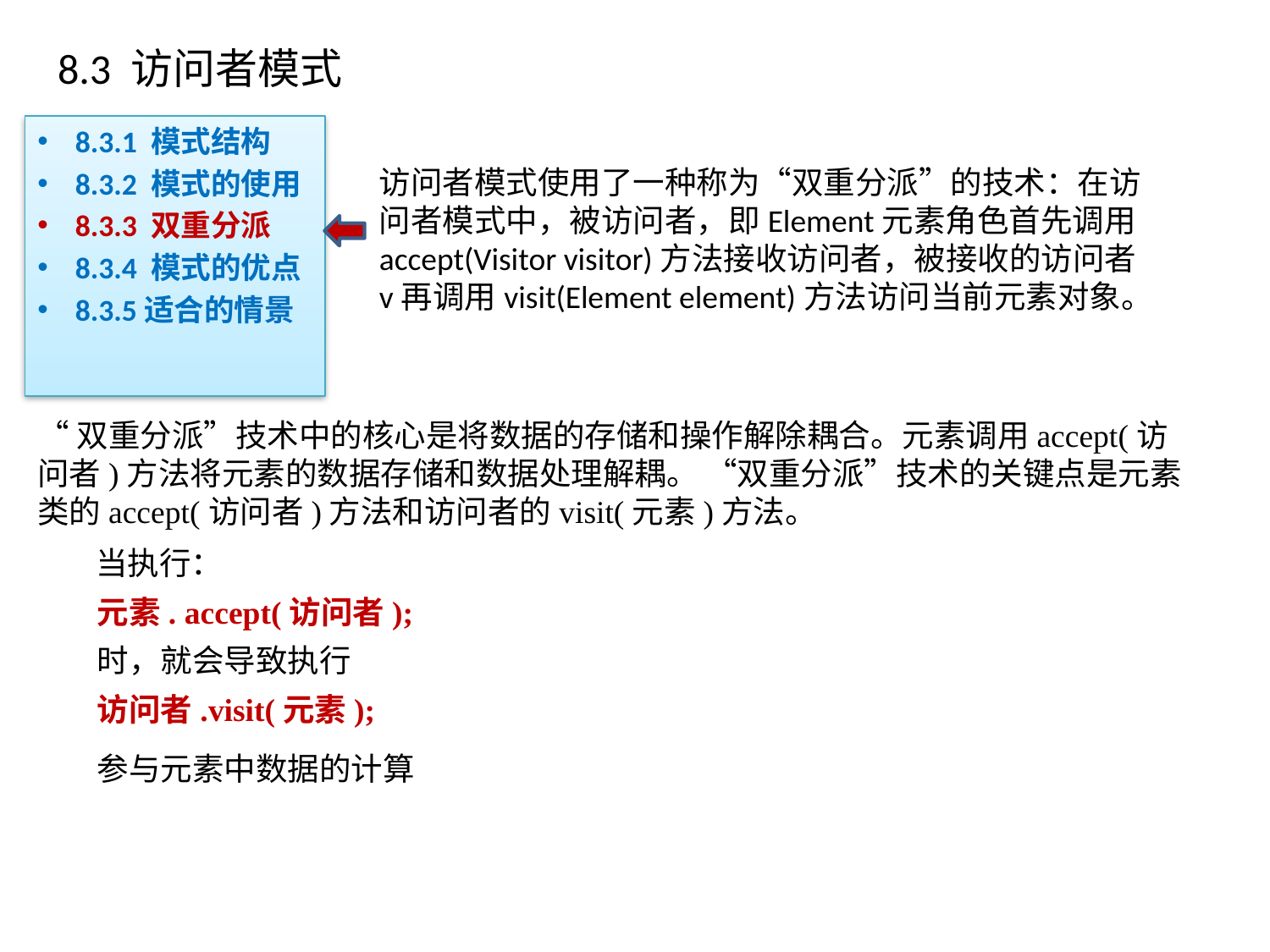

# 8.3 访问者模式
8.3.1 模式结构
8.3.2 模式的使用
8.3.3 双重分派
8.3.4 模式的优点
8.3.5适合的情景
访问者模式使用了一种称为“双重分派”的技术：在访问者模式中，被访问者，即Element元素角色首先调用accept(Visitor visitor)方法接收访问者，被接收的访问者v再调用visit(Element element)方法访问当前元素对象。

“双重分派”技术中的核心是将数据的存储和操作解除耦合。元素调用accept(访问者)方法将元素的数据存储和数据处理解耦。 “双重分派”技术的关键点是元素类的accept(访问者)方法和访问者的visit(元素)方法。
当执行：
元素. accept(访问者);
时，就会导致执行
访问者.visit(元素);
参与元素中数据的计算